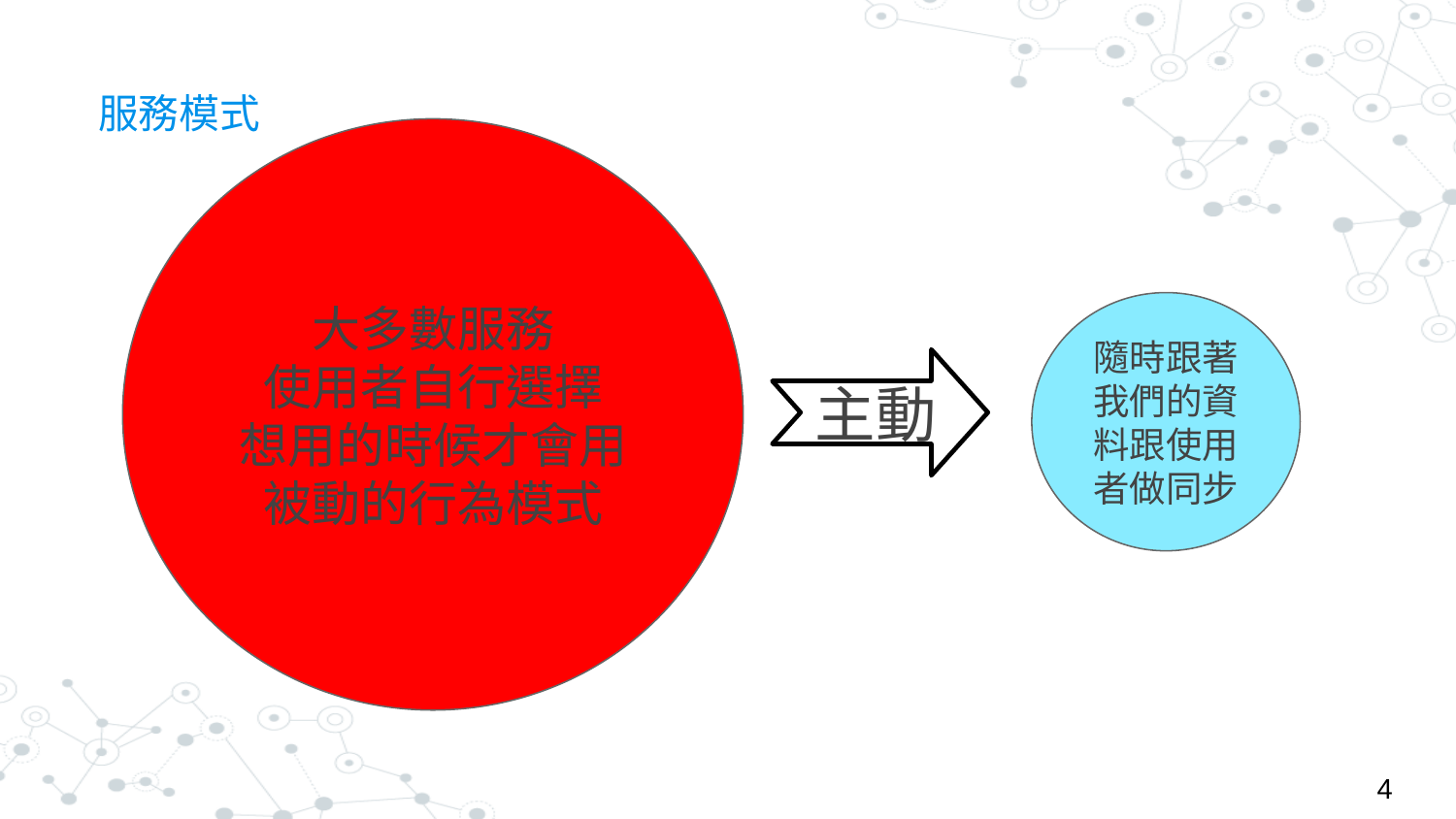

# 服務模式
大多數服務
使用者自行選擇
想用的時候才會用
被動的行為模式
隨時跟著我們的資料跟使用者做同步
主動
4